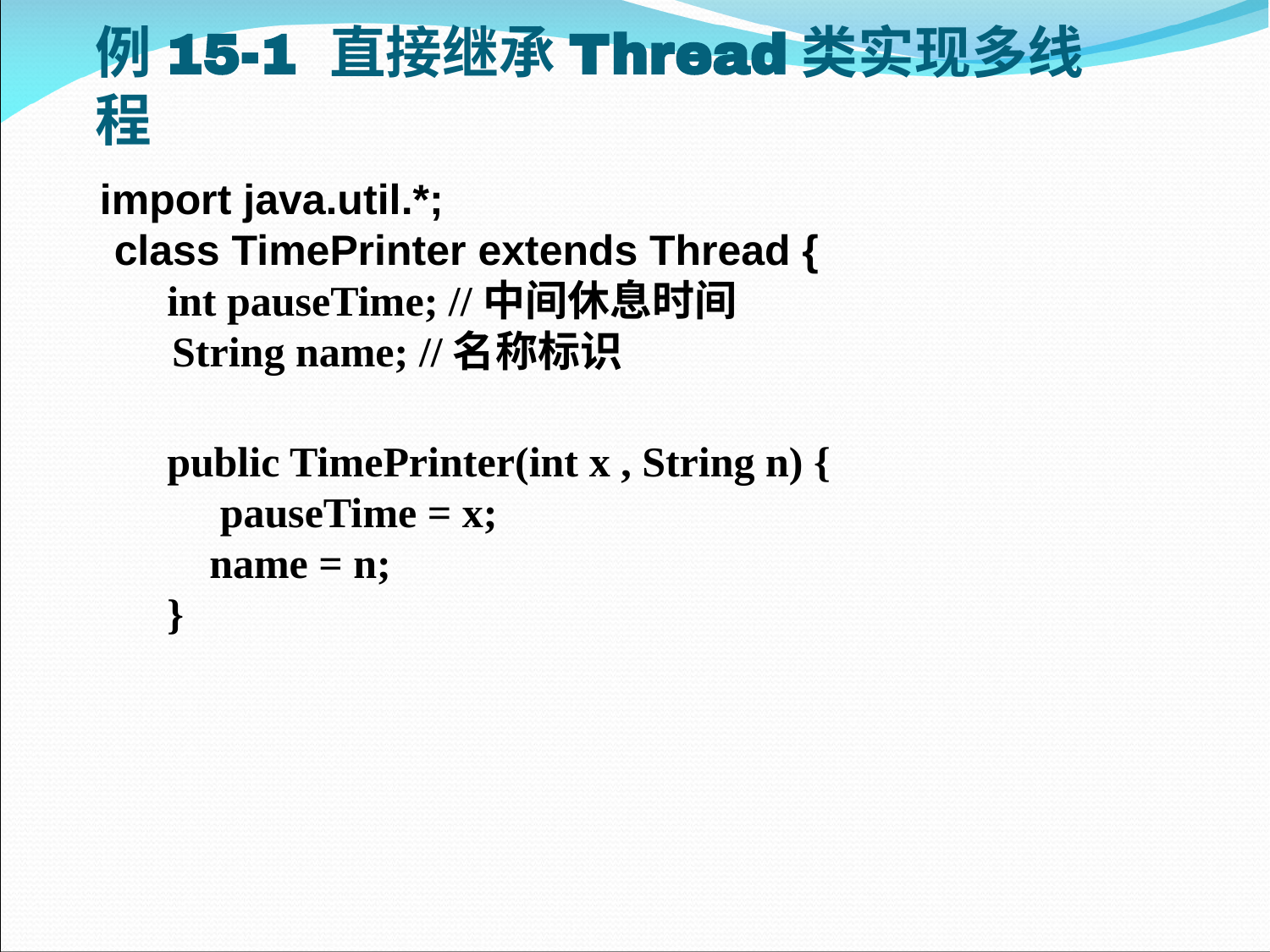

# 例15-1 直接继承Thread类实现多线程
  import java.util.*;
class TimePrinter extends Thread {
     int pauseTime; //中间休息时间
     String name; //名称标识
     public TimePrinter(int x , String n) {
          pauseTime = x;
         name = n;
     }